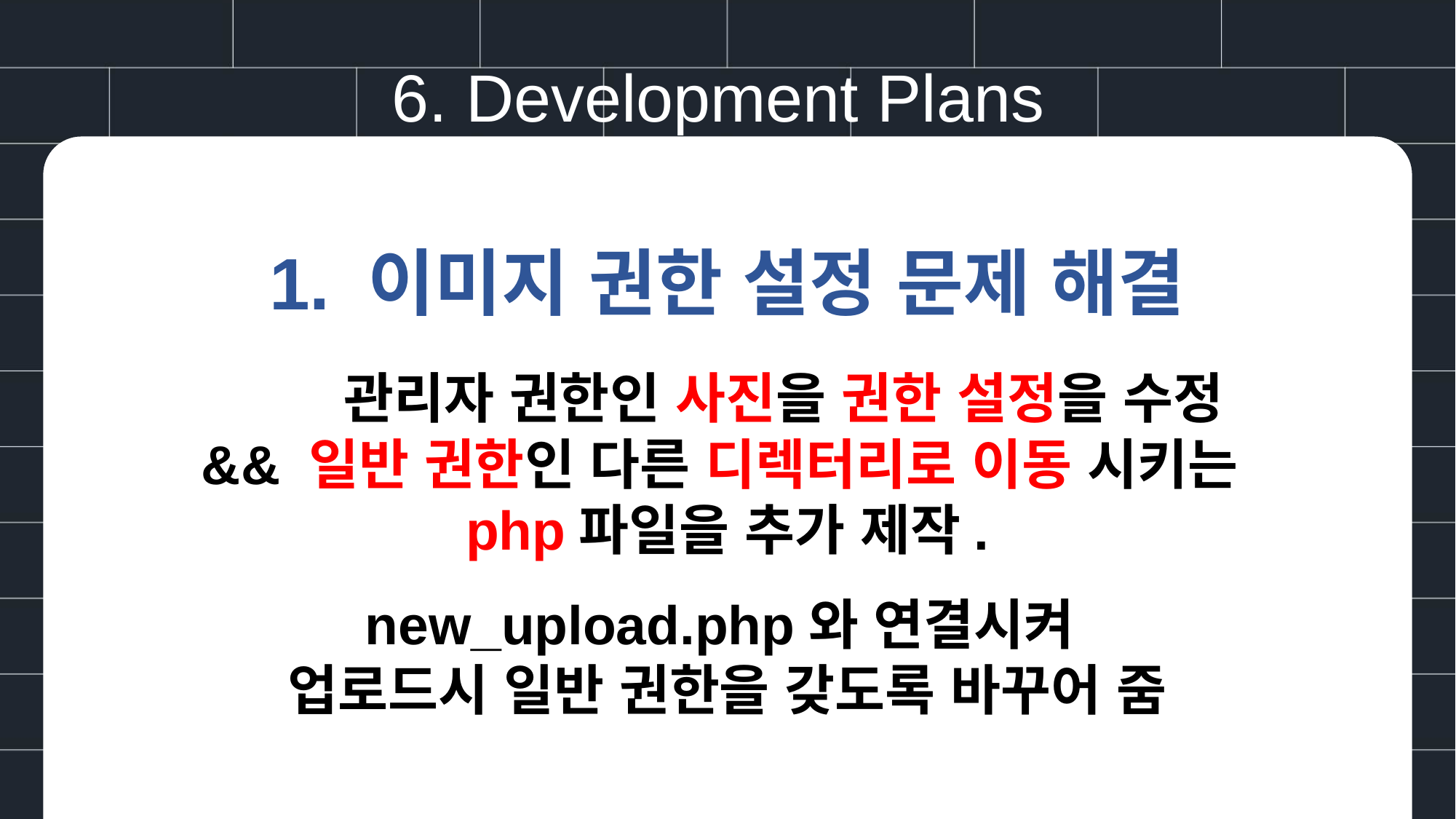

6. Development Plans
1. 이미지 권한 설정 문제 해결

       관리자 권한인 사진을 권한 설정을 수정
&& 일반 권한인 다른 디렉터리로 이동 시키는
php파일을 추가 제작.

new_upload.php와 연결시켜
업로드시 일반 권한을 갖도록 바꾸어 줌